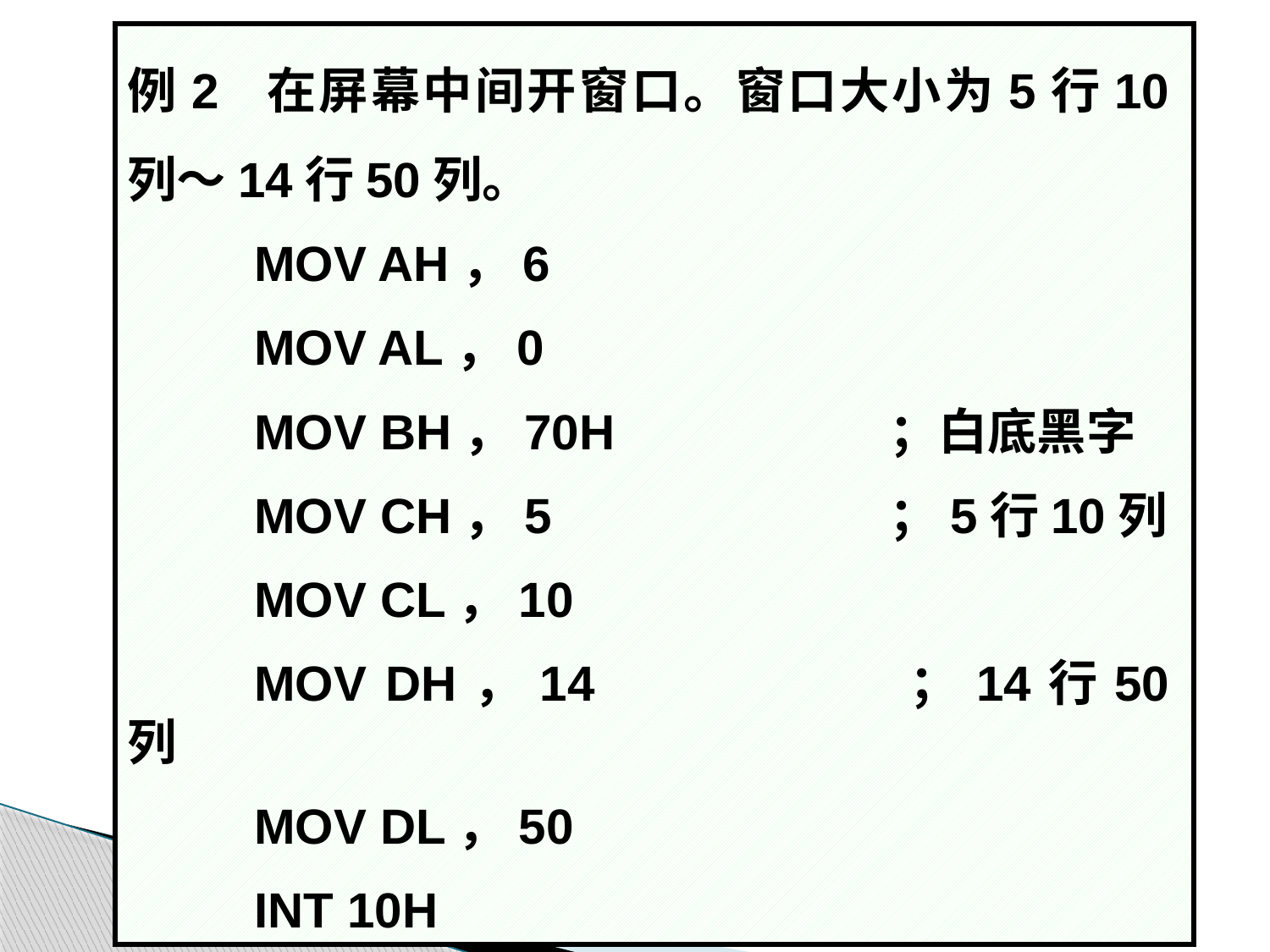

例2  在屏幕中间开窗口。窗口大小为5行10列～14行50列。
	MOV AH，6
	MOV AL，0
	MOV BH，70H			；白底黑字
	MOV CH，5			；5行10列
	MOV CL，10
	MOV DH，14			；14行50列
	MOV DL，50
	INT 10H